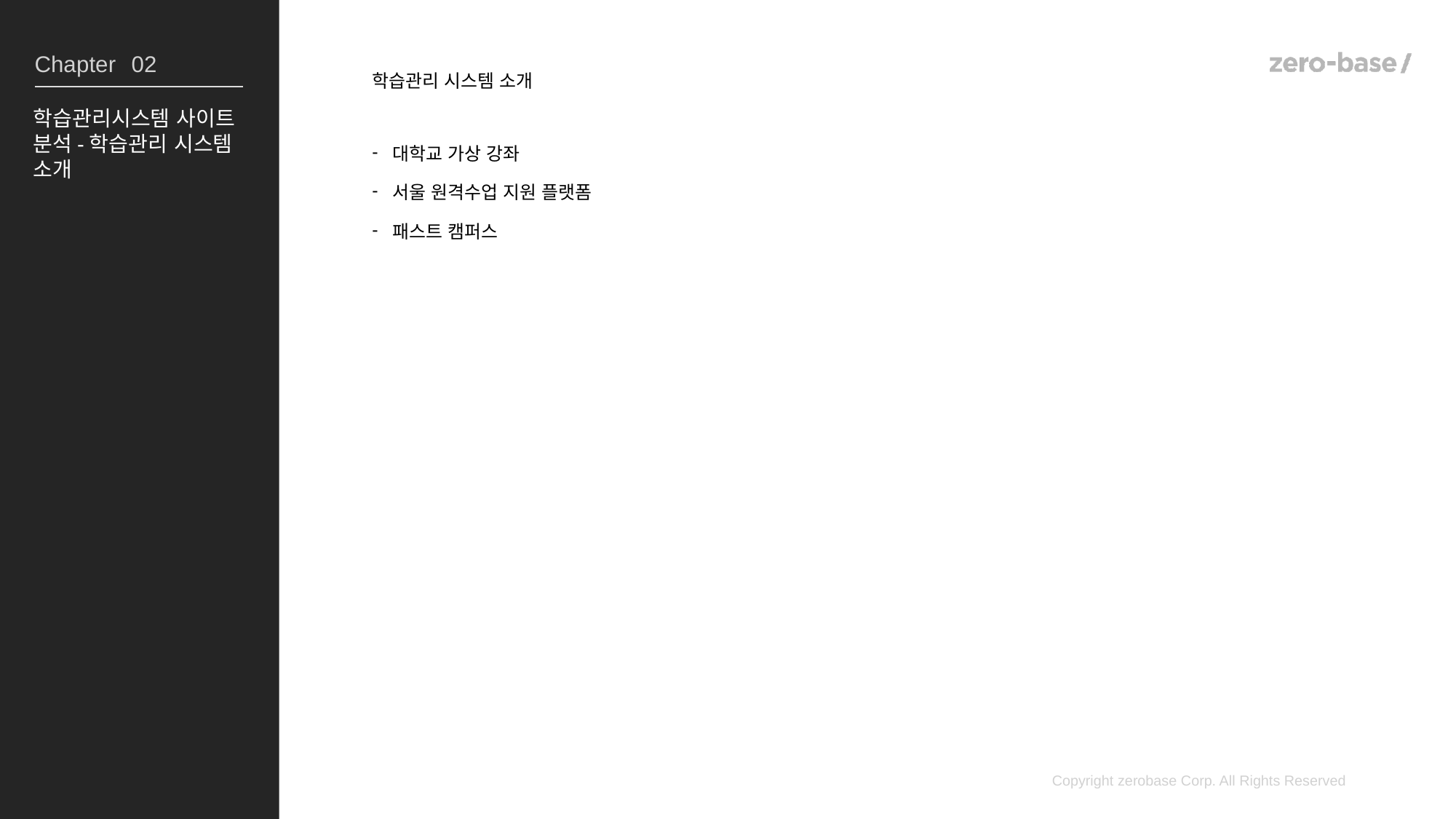

02
학습관리 시스템 소개

대학교 가상 강좌
서울 원격수업 지원 플랫폼
패스트 캠퍼스

학습관리시스템 사이트 분석-학습관리 시스템 소개